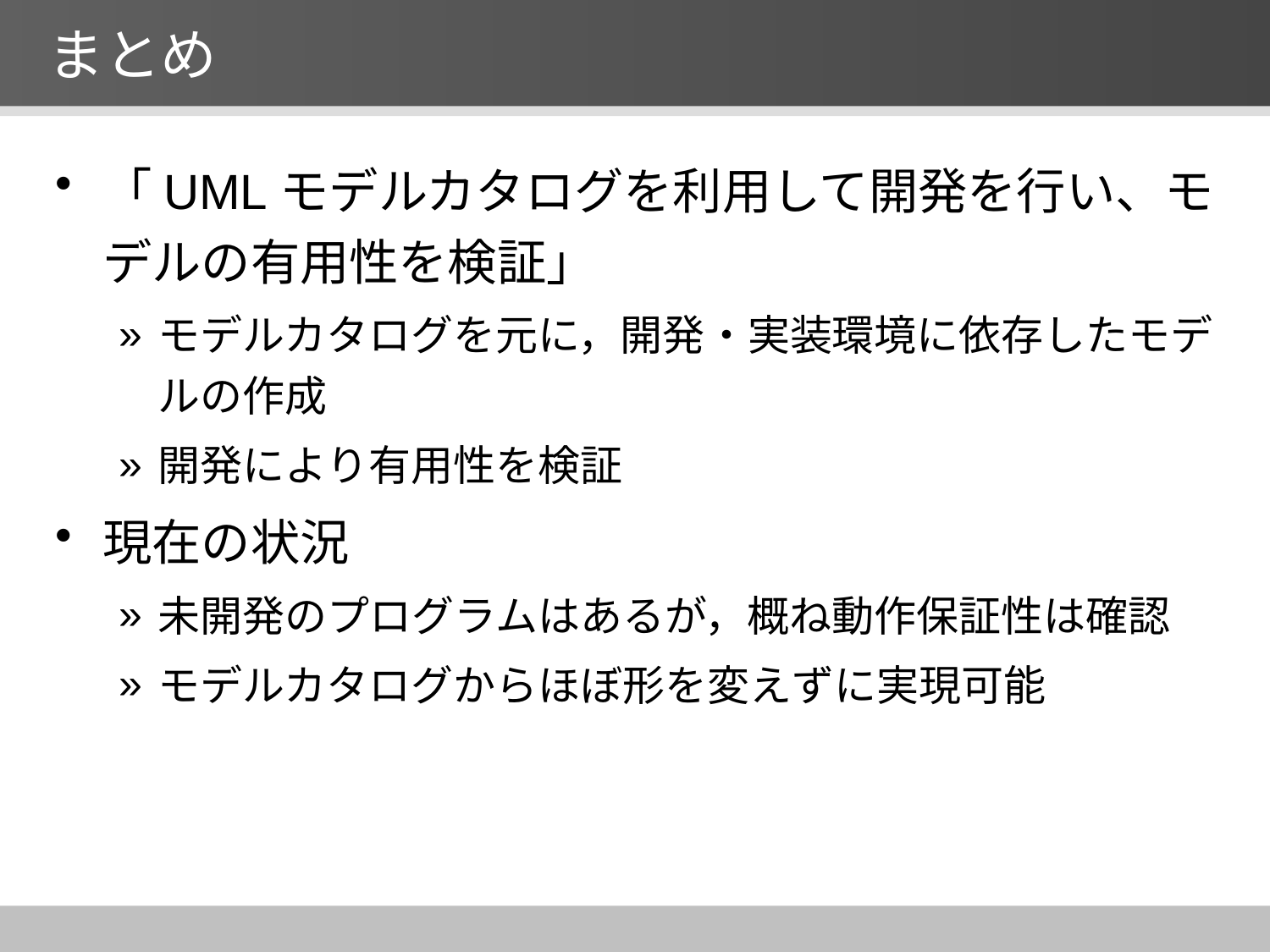

# まとめ
「UMLモデルカタログを利用して開発を行い、モデルの有用性を検証」
モデルカタログを元に，開発・実装環境に依存したモデルの作成
開発により有用性を検証
現在の状況
未開発のプログラムはあるが，概ね動作保証性は確認
モデルカタログからほぼ形を変えずに実現可能